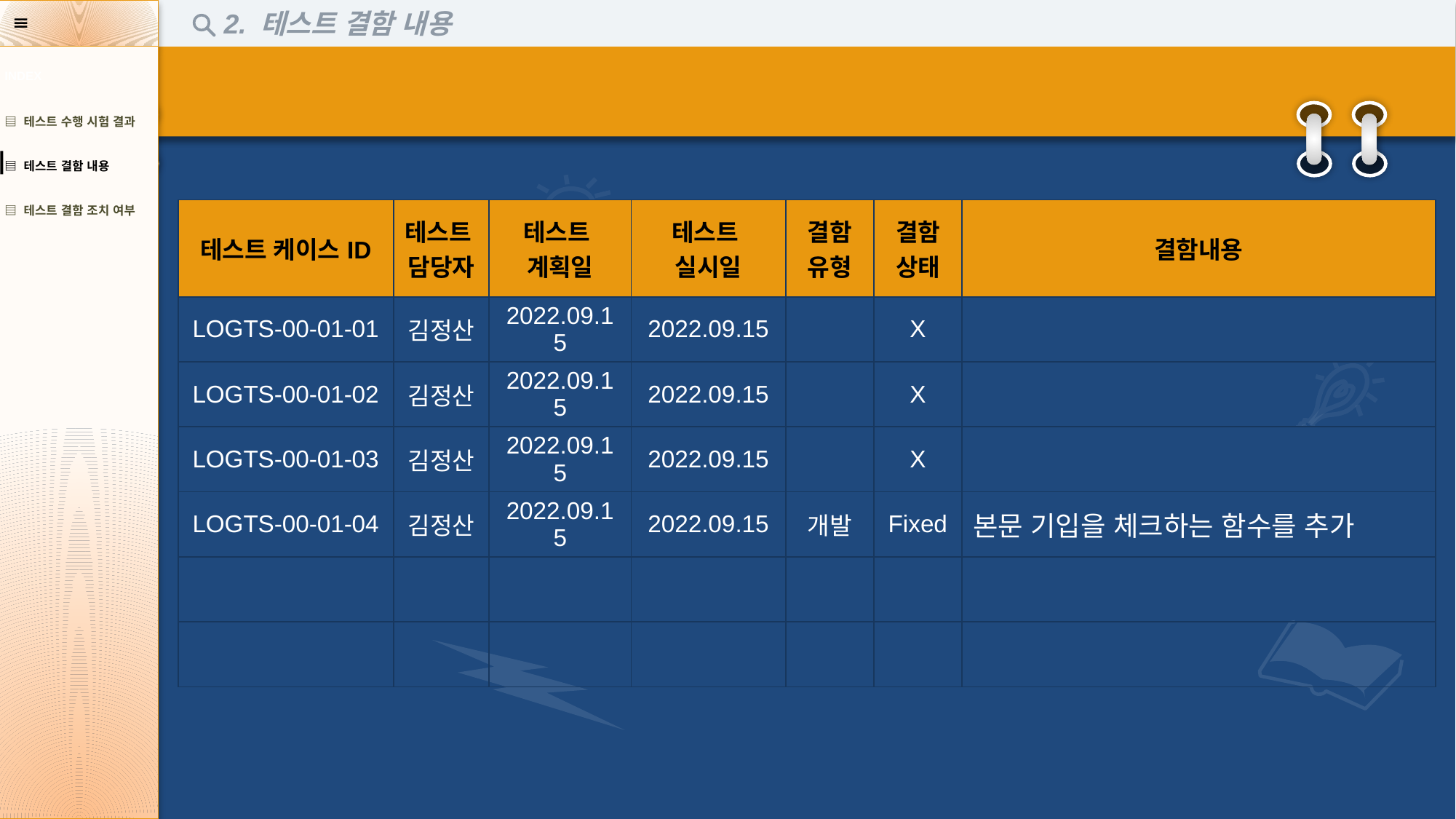

2. 테스트 결함 내용

| INDEX |
| --- |
| ▤ 테스트 수행 시험 결과 |
| ▤ 테스트 결함 내용 |
| ▤ 테스트 결함 조치 여부 |

| 테스트 케이스ID | 테스트 담당자 | 테스트 계획일 | 테스트 실시일 | 결함유형 | 결함상태 | 결함내용 |
| --- | --- | --- | --- | --- | --- | --- |
| LOGTS-00-01-01 | 김정산 | 2022.09.15 | 2022.09.15 |  | X |  |
| LOGTS-00-01-02 | 김정산 | 2022.09.15 | 2022.09.15 |  | X |  |
| LOGTS-00-01-03 | 김정산 | 2022.09.15 | 2022.09.15 |  | X |  |
| LOGTS-00-01-04 | 김정산 | 2022.09.15 | 2022.09.15 | 개발 | Fixed | 본문 기입을 체크하는 함수를 추가 |
|  |  |  |  |  |  |  |
|  |  |  |  |  |  |  |